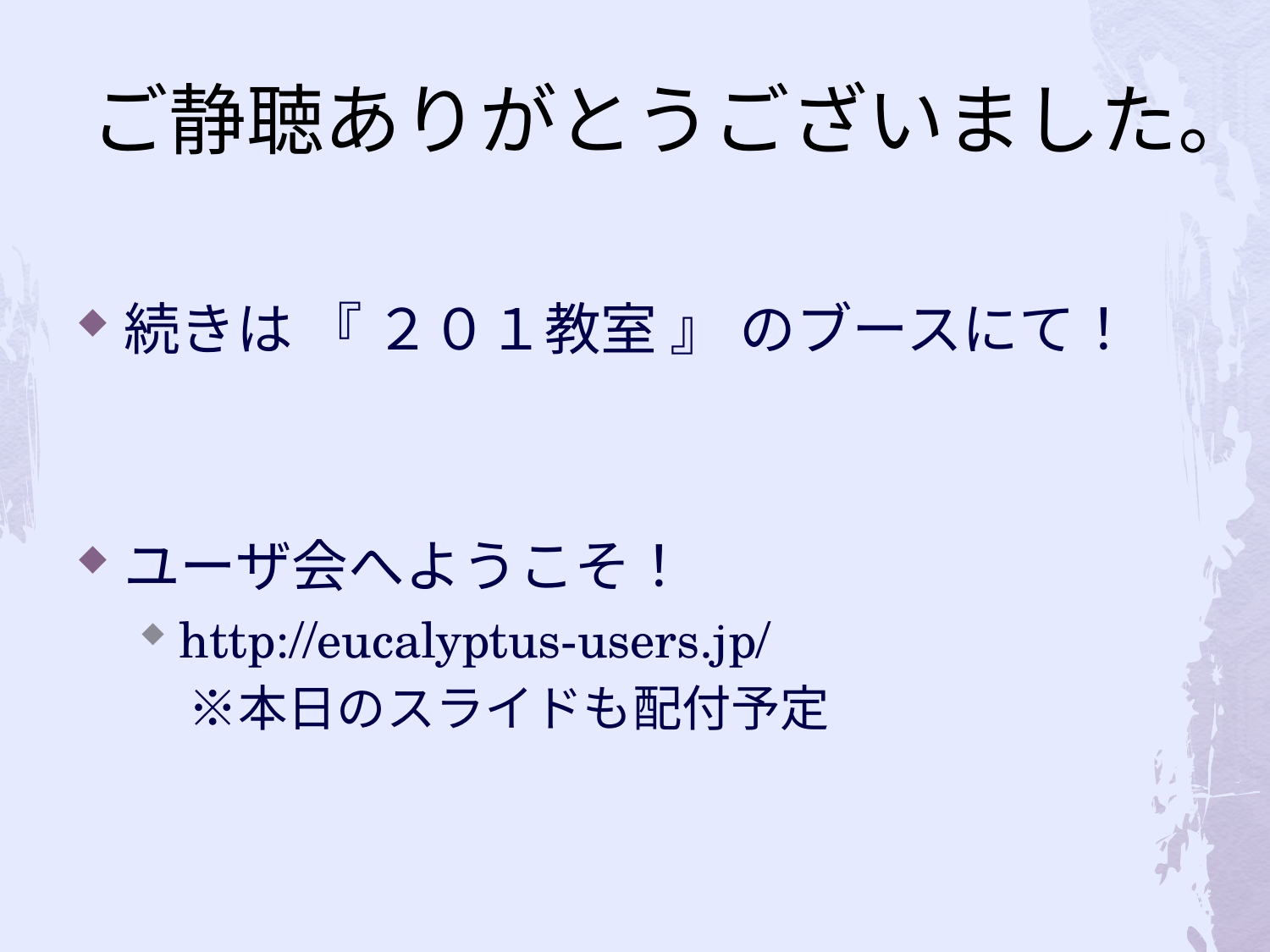

# ご静聴ありがとうございました。

続きは 『 ２０１教室 』 のブースにて！

ユーザ会へようこそ！
http://eucalyptus-users.jp/
　※本日のスライドも配付予定